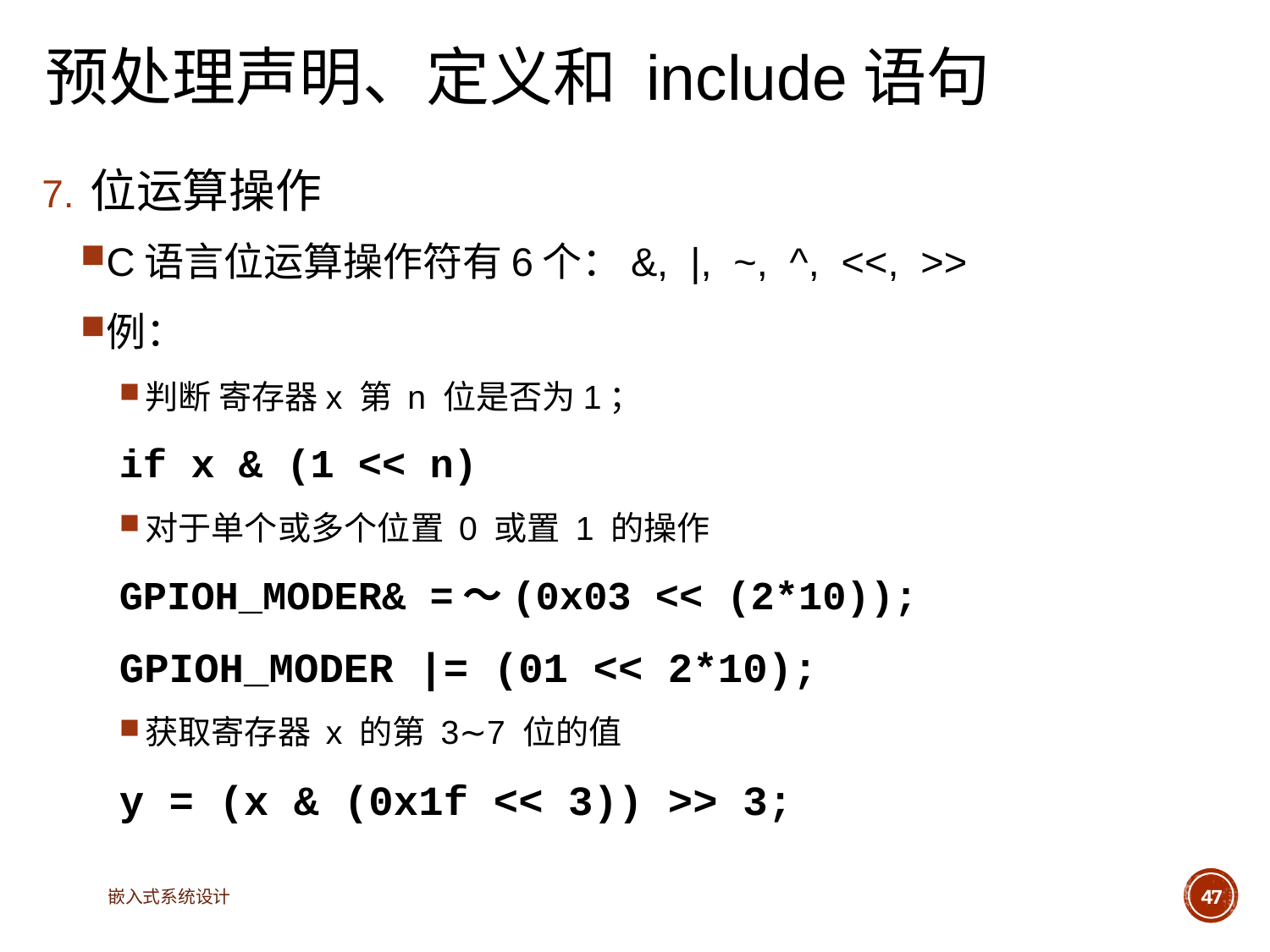

# 预处理声明、定义和 include语句
位运算操作
C语言位运算操作符有6个：&,  |,  ~,  ^,  <<,  >>
例：
判断 寄存器x 第 n 位是否为1；
	if x & (1 << n)
对于单个或多个位置 0 或置 1 的操作
	GPIOH_MODER& =～(0x03 << (2*10));
	GPIOH_MODER |= (01 << 2*10);
获取寄存器 x 的第 3∼7 位的值
	y = (x & (0x1f << 3)) >> 3;

嵌入式系统设计
47